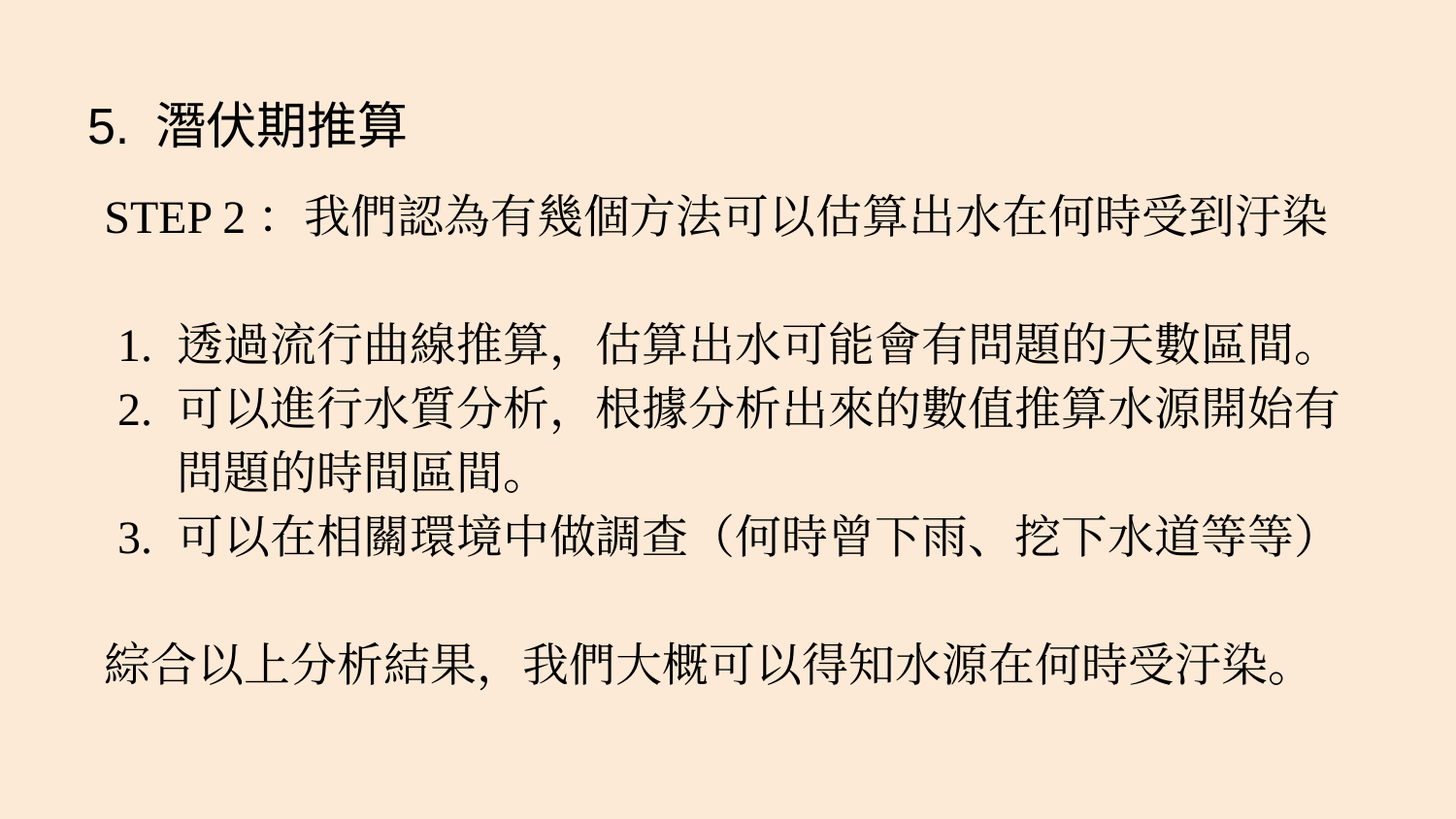

# 5. 潛伏期推算

STEP 2：我們認為有幾個方法可以估算出水在何時受到汙染

透過流行曲線推算，估算出水可能會有問題的天數區間。
可以進行水質分析，根據分析出來的數值推算水源開始有問題的時間區間。
可以在相關環境中做調查（何時曾下雨、挖下水道等等）

綜合以上分析結果，我們大概可以得知水源在何時受汙染。